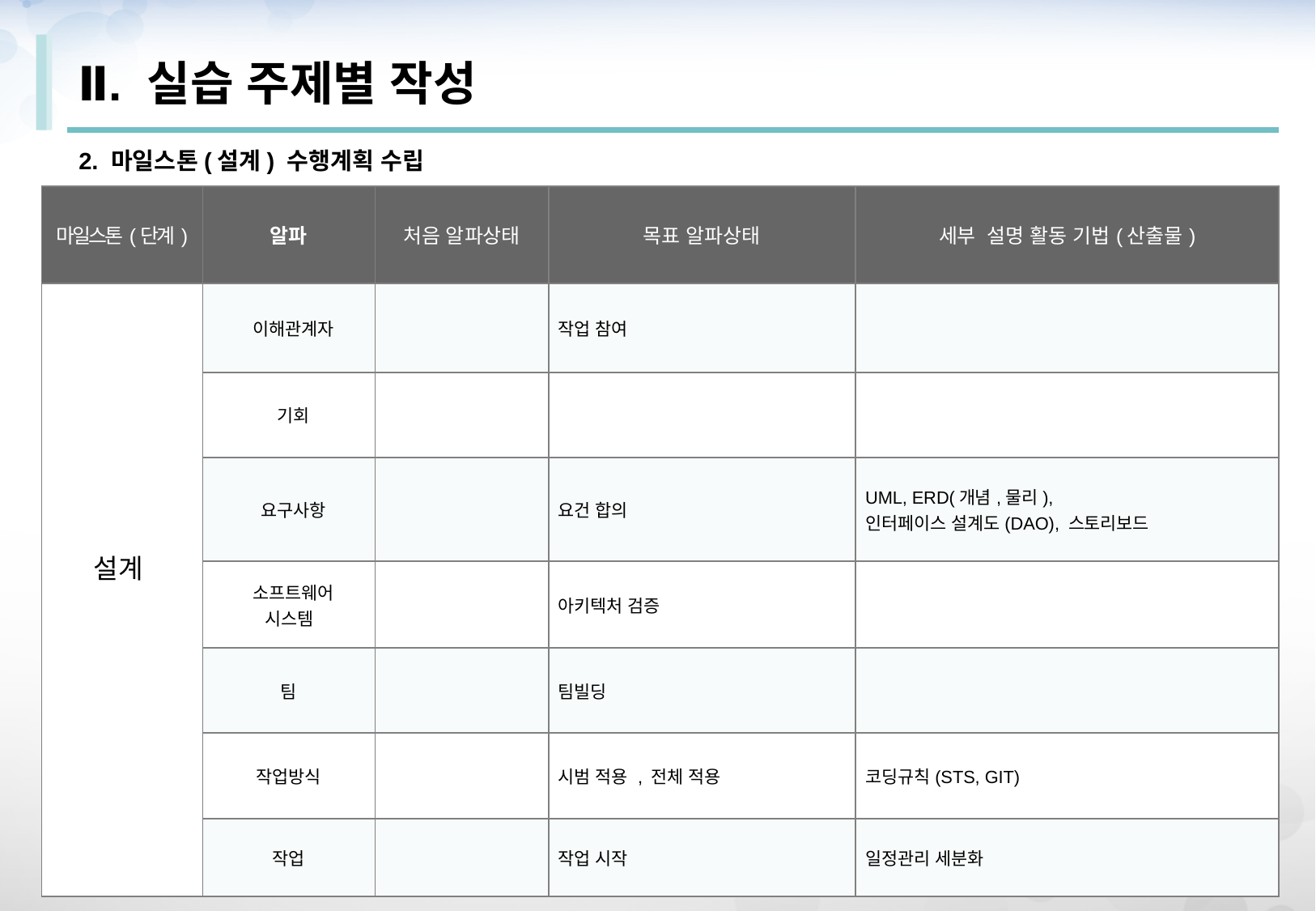

Ⅱ. 실습 주제별 작성
2. 마일스톤(설계) 수행계획 수립
| 마일스톤(단계) | 알파 | 처음 알파상태 | 목표 알파상태 | 세부 설명 활동 기법(산출물) |
| --- | --- | --- | --- | --- |
| 설계 | 이해관계자 |  | 작업 참여 |  |
|  | 기회 |  |  |  |
|  | 요구사항 |  | 요건 합의 | UML, ERD(개념,물리), 인터페이스 설계도(DAO), 스토리보드 |
|  | 소프트웨어 시스템 |  | 아키텍처 검증 |  |
|  | 팀 |  | 팀빌딩 |  |
|  | 작업방식 |  | 시범 적용 , 전체 적용 | 코딩규칙(STS, GIT) |
|  | 작업 |  | 작업 시작 | 일정관리 세분화 |